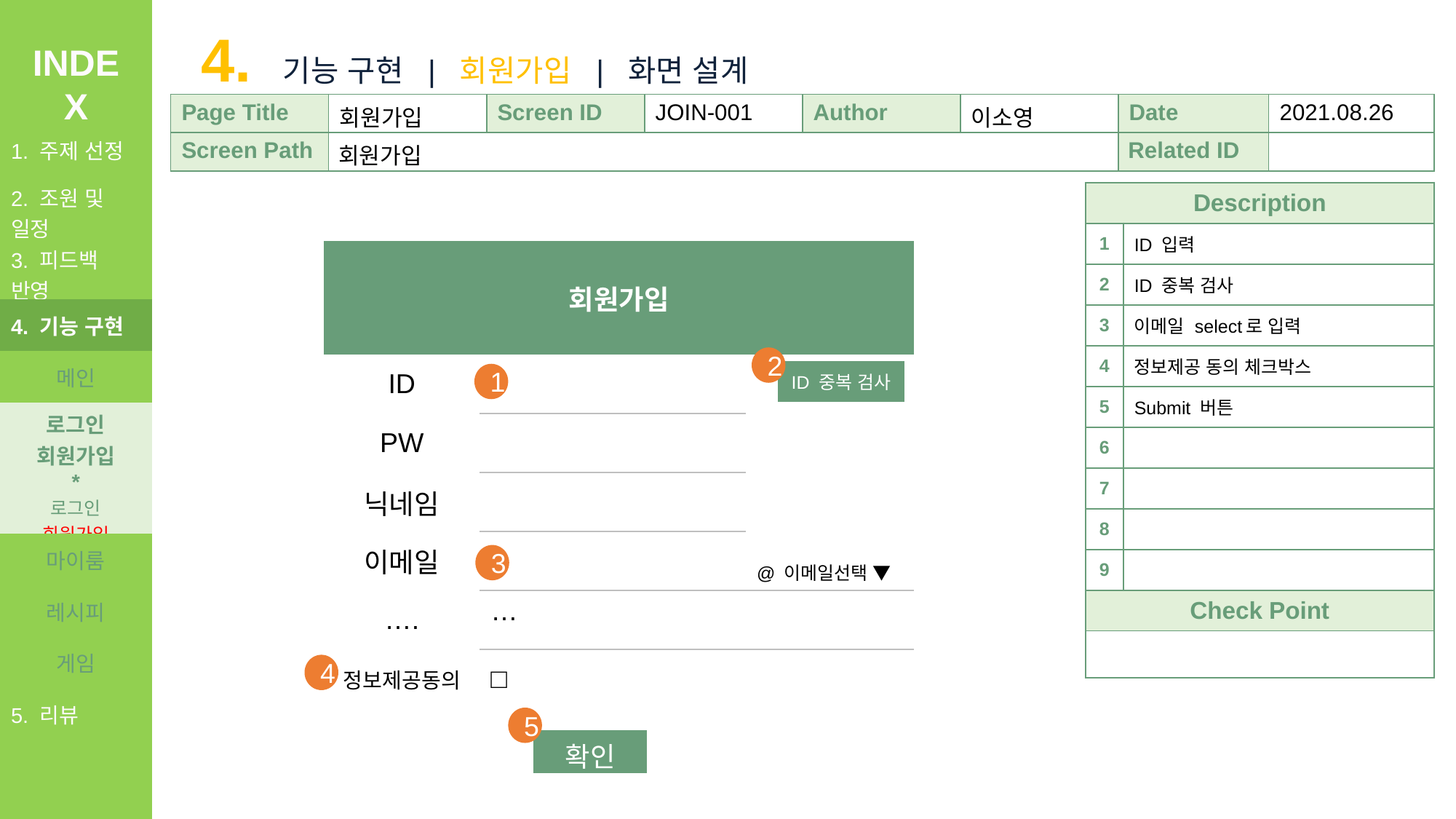

4. 기능 구현  |  회원가입  |  화면 설계
INDEX
| Page Title | 회원가입 | Screen ID | JOIN-001 | Author | 이소영 | Date | 2021.08.26 |
| --- | --- | --- | --- | --- | --- | --- | --- |
| Screen Path | 회원가입 |  |  |  |  | Related ID |  |
| 1. 주제 선정 |
| --- |
| 2. 조원 및 일정 |
| 3. 피드백 반영 |
| 4. 기능 구현 |
| 메인 |
| 로그인 회원가입 \* 로그인 회원가입 |
| 마이룸 |
| 레시피 |
| 게임 |
| 5. 리뷰 |
| Description |  |
| --- | --- |
| 1 | ID 입력 |
| 2 | ID 중복 검사 |
| 3 | 이메일 select로 입력 |
| 4 | 정보제공 동의 체크박스 |
| 5 | Submit 버튼 |
| 6 |  |
| 7 |  |
| 8 |  |
| 9 |  |
| Check Point |  |
|  |  |
| 회원가입 |  |  |
| --- | --- | --- |
| ID |  |  |
| PW |  |  |
| 닉네임 |  |  |
| 이메일 |  | @ 이메일선택 ▼ |
| …. | … |  |
| 정보제공동의 | □ |  |
2
| ID 중복 검사 |
| --- |
1
3
4
5
| 확인 |
| --- |